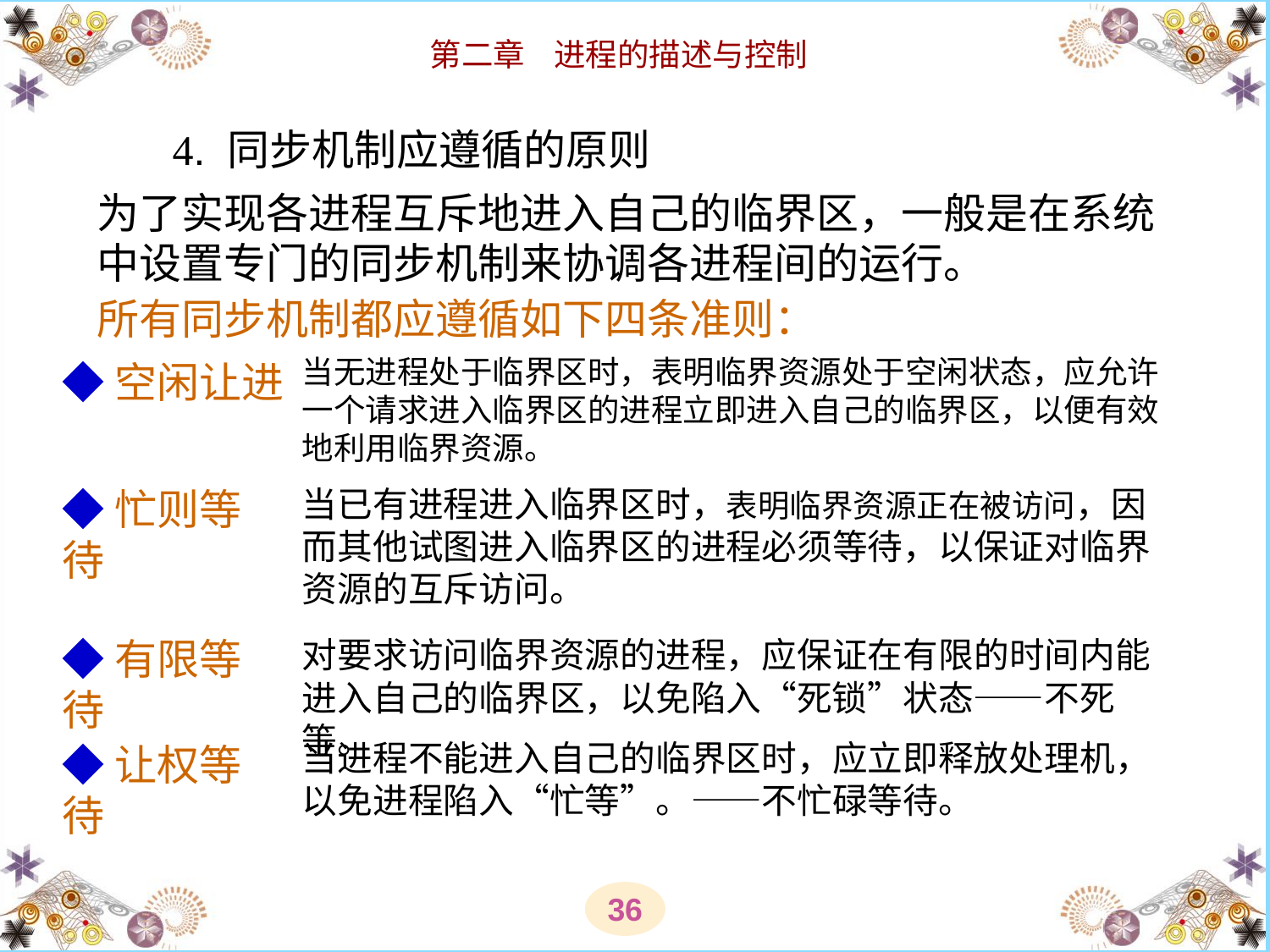

4. 同步机制应遵循的原则
为了实现各进程互斥地进入自己的临界区，一般是在系统中设置专门的同步机制来协调各进程间的运行。
所有同步机制都应遵循如下四条准则：
当无进程处于临界区时，表明临界资源处于空闲状态，应允许一个请求进入临界区的进程立即进入自己的临界区，以便有效地利用临界资源。
◆空闲让进
当已有进程进入临界区时，表明临界资源正在被访问，因而其他试图进入临界区的进程必须等待，以保证对临界资源的互斥访问。
◆忙则等待
◆有限等待
对要求访问临界资源的进程，应保证在有限的时间内能进入自己的临界区，以免陷入“死锁”状态——不死等。
当进程不能进入自己的临界区时，应立即释放处理机，以免进程陷入“忙等”。——不忙碌等待。
◆让权等待